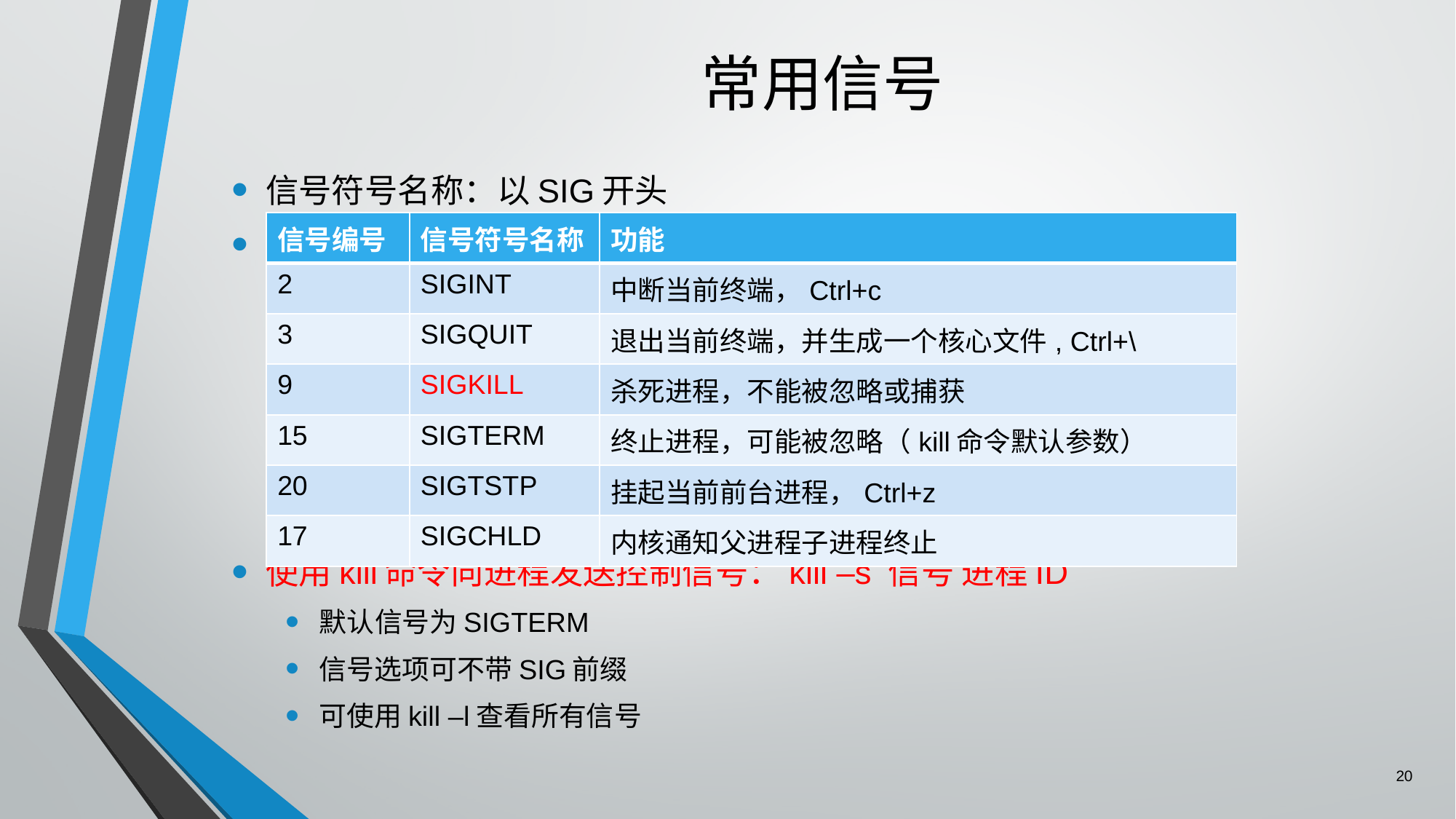

# 常用信号
信号符号名称：以SIG开头

使用kill命令向进程发送控制信号：kill –s 信号 进程ID
默认信号为SIGTERM
信号选项可不带SIG前缀
可使用kill –l查看所有信号
| 信号编号 | 信号符号名称 | 功能 |
| --- | --- | --- |
| 2 | SIGINT | 中断当前终端，Ctrl+c |
| 3 | SIGQUIT | 退出当前终端，并生成一个核心文件, Ctrl+\ |
| 9 | SIGKILL | 杀死进程，不能被忽略或捕获 |
| 15 | SIGTERM | 终止进程，可能被忽略（kill命令默认参数） |
| 20 | SIGTSTP | 挂起当前前台进程，Ctrl+z |
| 17 | SIGCHLD | 内核通知父进程子进程终止 |
20